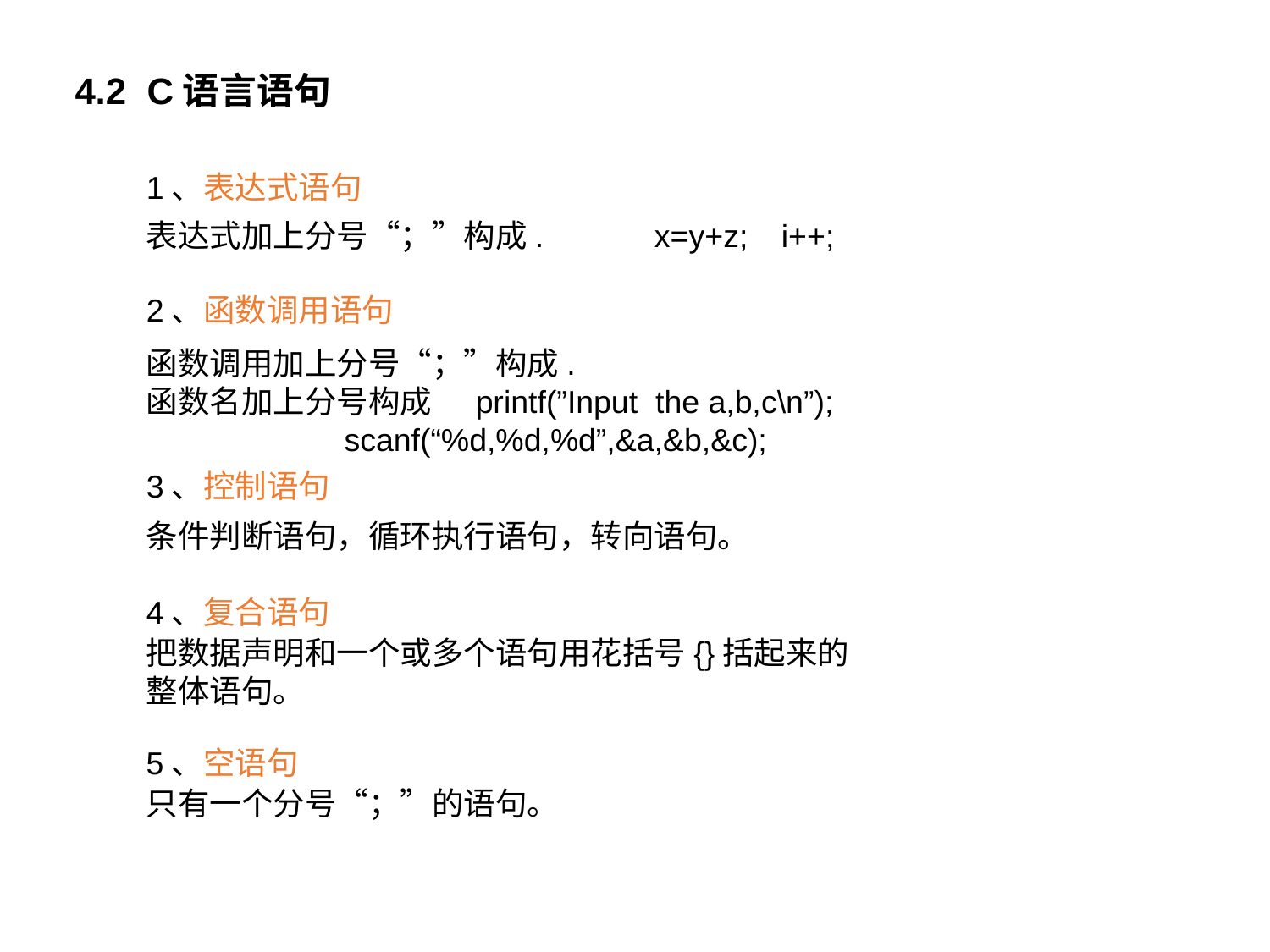

4.2  C语言语句
1、表达式语句
表达式加上分号“；”构成.      	x=y+z;	i++;
2、函数调用语句
函数调用加上分号“；”构成.
函数名加上分号构成     printf(”Input  the a,b,c\n”);      		        scanf(“%d,%d,%d”,&a,&b,&c);
3、控制语句
条件判断语句，循环执行语句，转向语句。
4、复合语句
把数据声明和一个或多个语句用花括号{}括起来的整体语句。
5、空语句
只有一个分号“；”的语句。